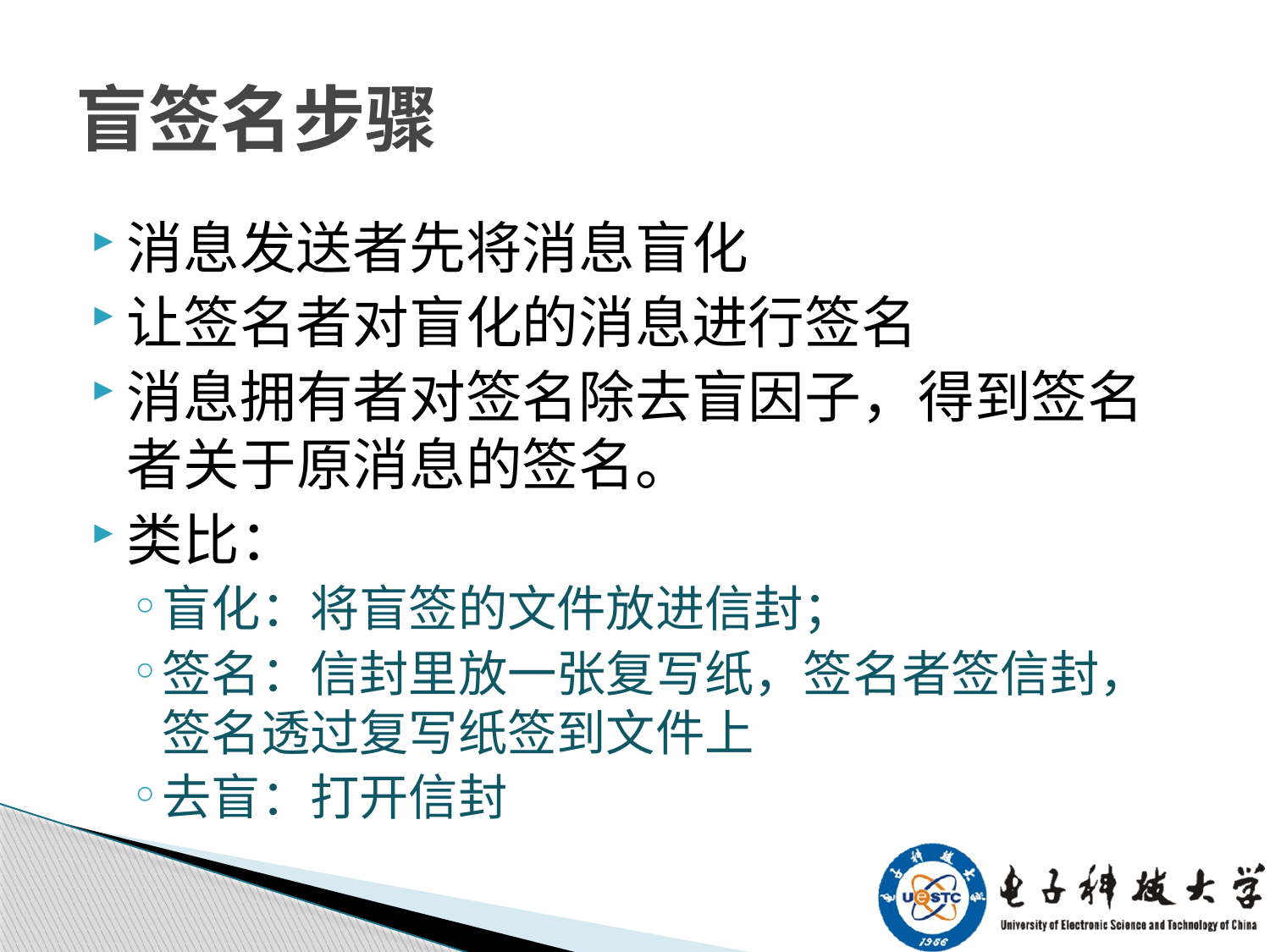

# 盲签名步骤
消息发送者先将消息盲化
让签名者对盲化的消息进行签名
消息拥有者对签名除去盲因子，得到签名者关于原消息的签名。
类比：
盲化：将盲签的文件放进信封；
签名：信封里放一张复写纸，签名者签信封，签名透过复写纸签到文件上
去盲：打开信封